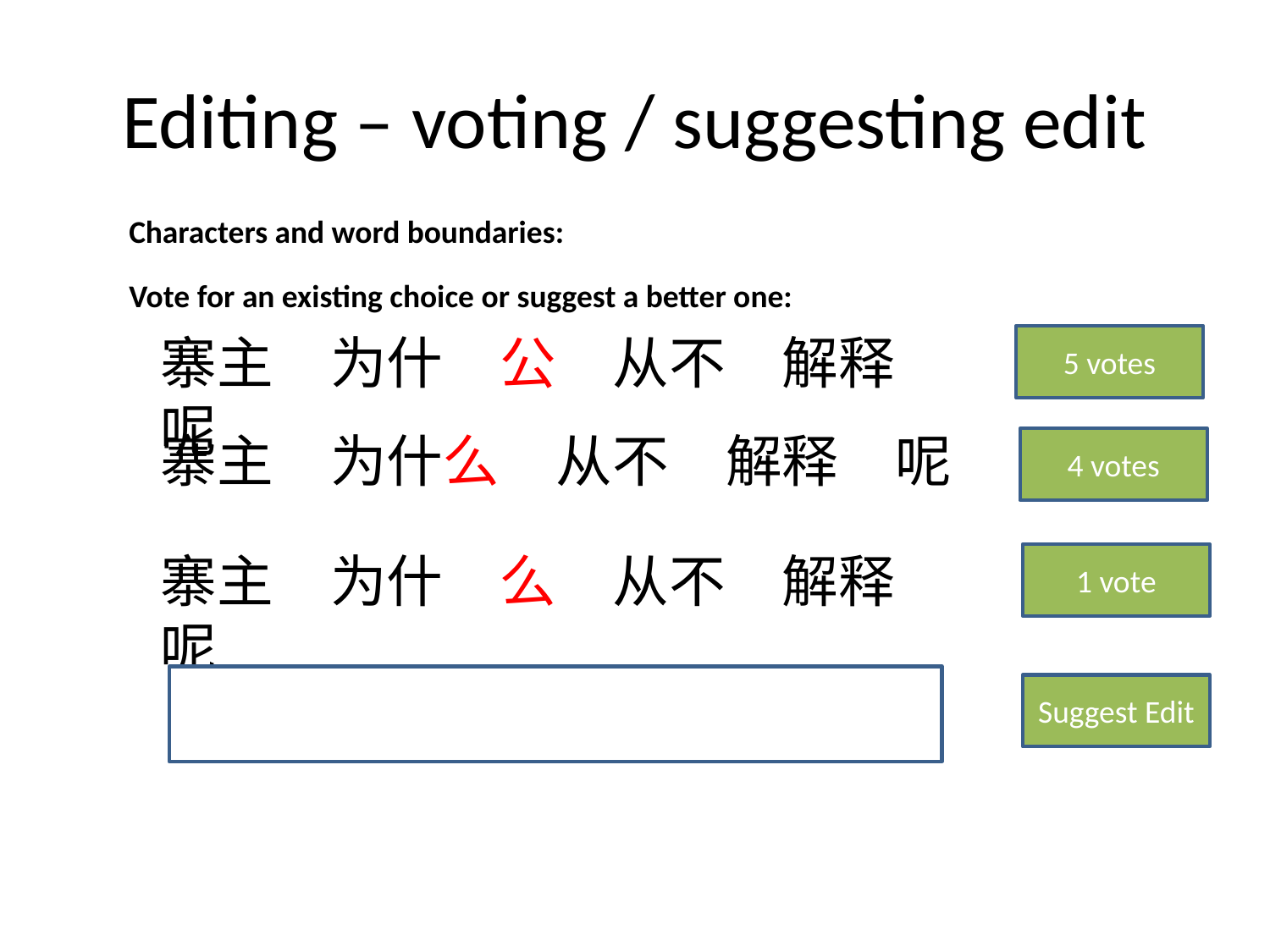

# Editing – voting / suggesting edit
Characters and word boundaries:
Vote for an existing choice or suggest a better one:
寨主　为什　公　从不　解释　呢
5 votes
寨主　为什么　从不　解释　呢
4 votes
寨主　为什　么　从不　解释　呢
1 vote

Suggest Edit